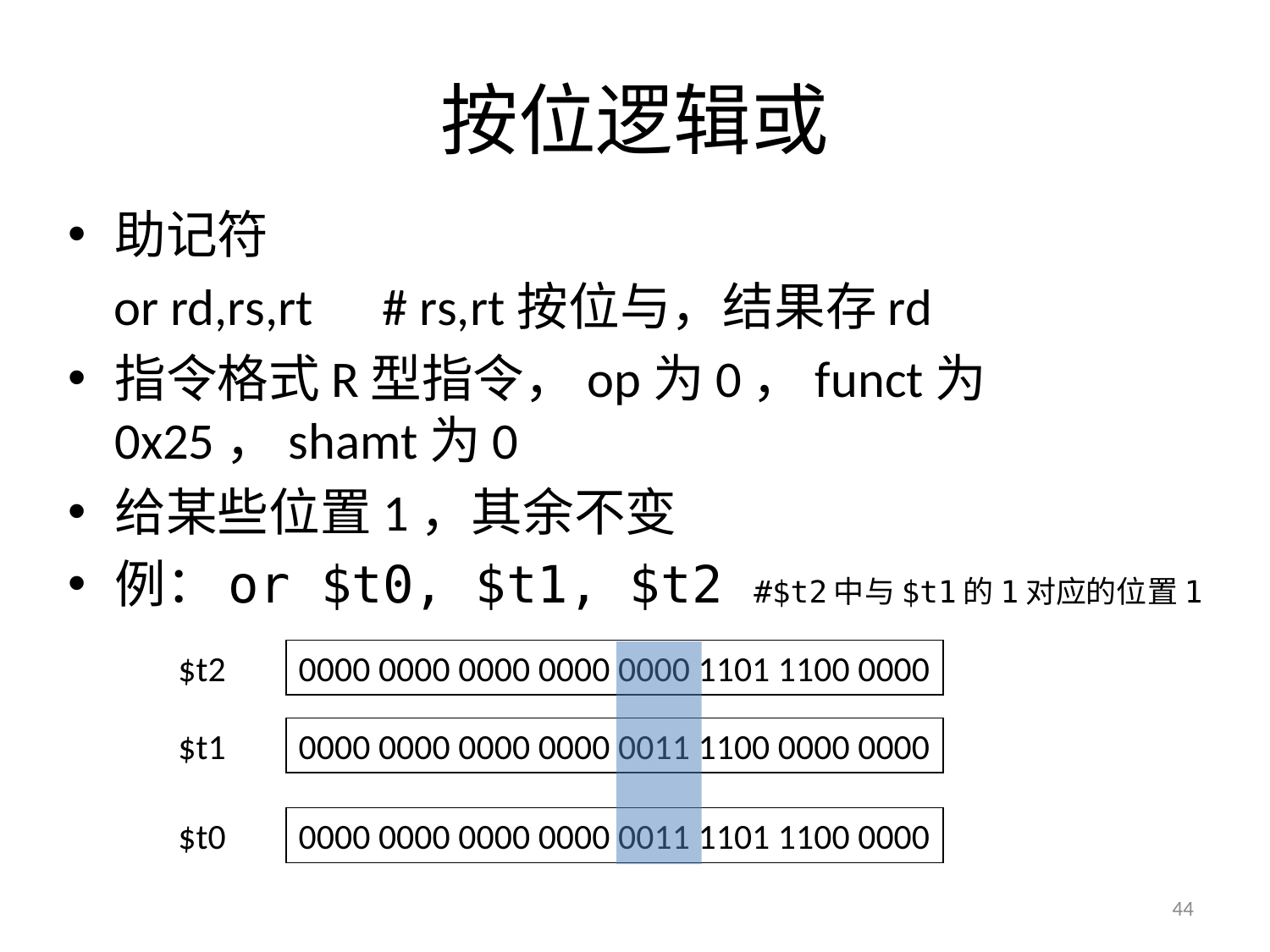

# 按位逻辑或
助记符
    or rd,rs,rt      # rs,rt按位与，结果存rd
指令格式R型指令，op为0，funct为0x25，shamt为0
给某些位置1，其余不变
例：or $t0, $t1, $t2 #$t2中与$t1的1对应的位置1

$t2
0000 0000 0000 0000 0000 1101 1100 0000

$t1
0000 0000 0000 0000 0011 1100 0000 0000
$t0
0000 0000 0000 0000 0011 1101 1100 0000
44